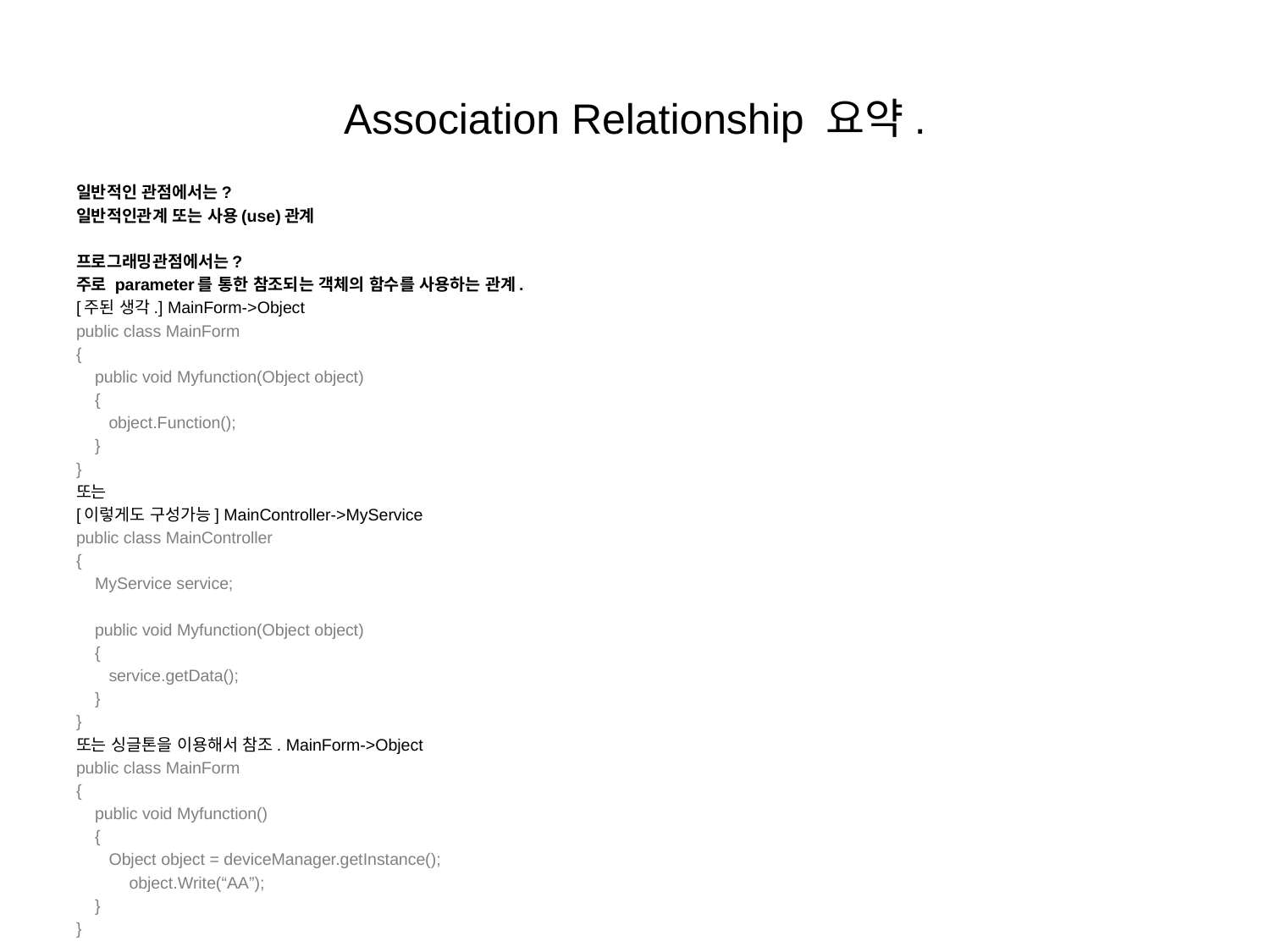

# Association Relationship 요약.
일반적인 관점에서는?
일반적인관계 또는 사용(use)관계

프로그래밍관점에서는?
주로 parameter를 통한 참조되는 객체의 함수를 사용하는 관계.
[주된 생각.] MainForm->Object
public class MainForm
{
    public void Myfunction(Object object)
    {
       object.Function();
    }
}
또는
[이렇게도 구성가능] MainController->MyService
public class MainController
{
    MyService service;

    public void Myfunction(Object object)
    {
       service.getData();
    }
}
또는 싱글톤을 이용해서 참조. MainForm->Object
public class MainForm
{
    public void Myfunction()
    {
       Object object = deviceManager.getInstance();
	 object.Write(“AA”);
    }
}